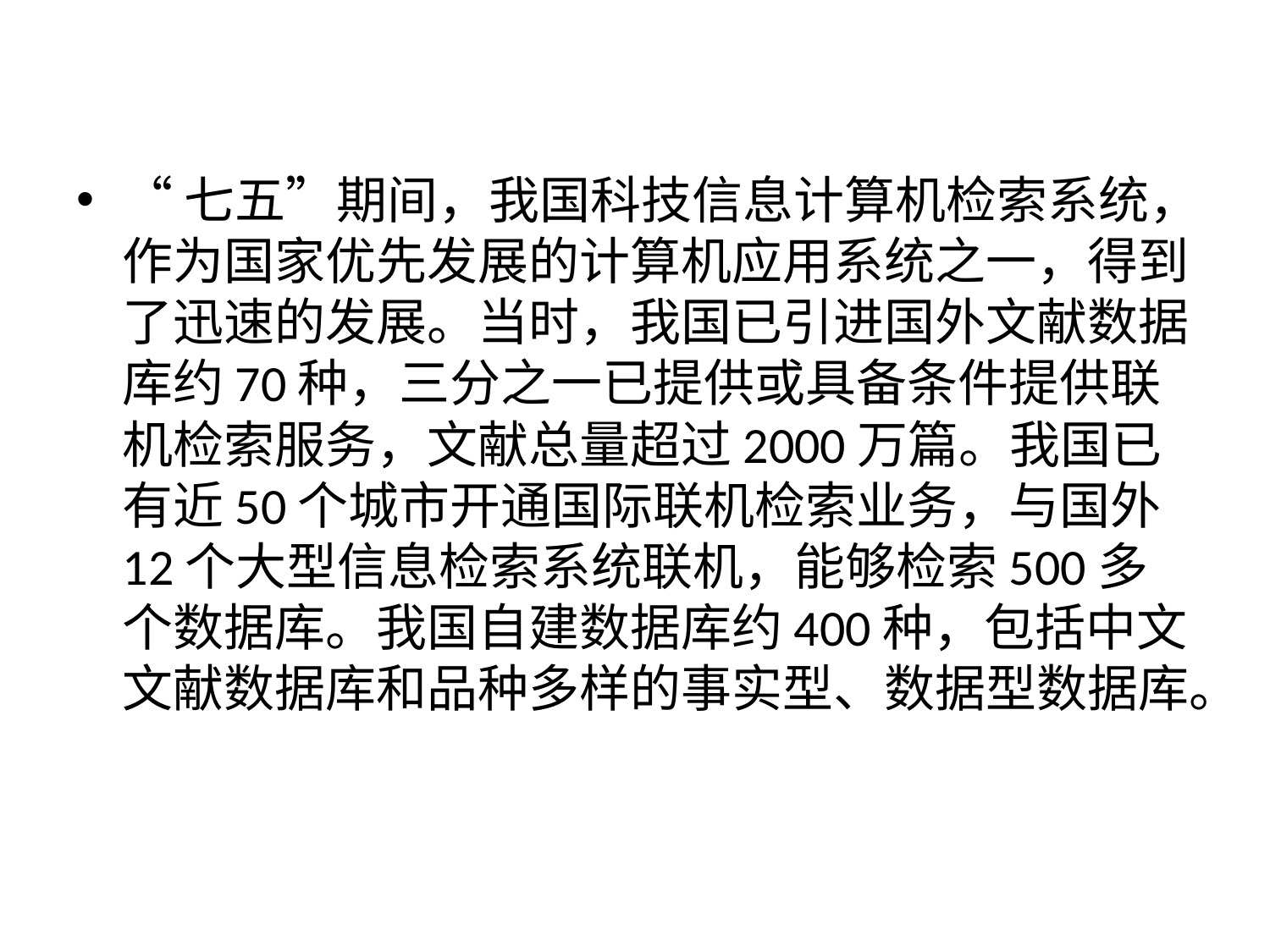

“七五”期间，我国科技信息计算机检索系统，作为国家优先发展的计算机应用系统之一，得到了迅速的发展。当时，我国已引进国外文献数据库约70种，三分之一已提供或具备条件提供联机检索服务，文献总量超过2000万篇。我国已有近50个城市开通国际联机检索业务，与国外12个大型信息检索系统联机，能够检索500多个数据库。我国自建数据库约400种，包括中文文献数据库和品种多样的事实型、数据型数据库。